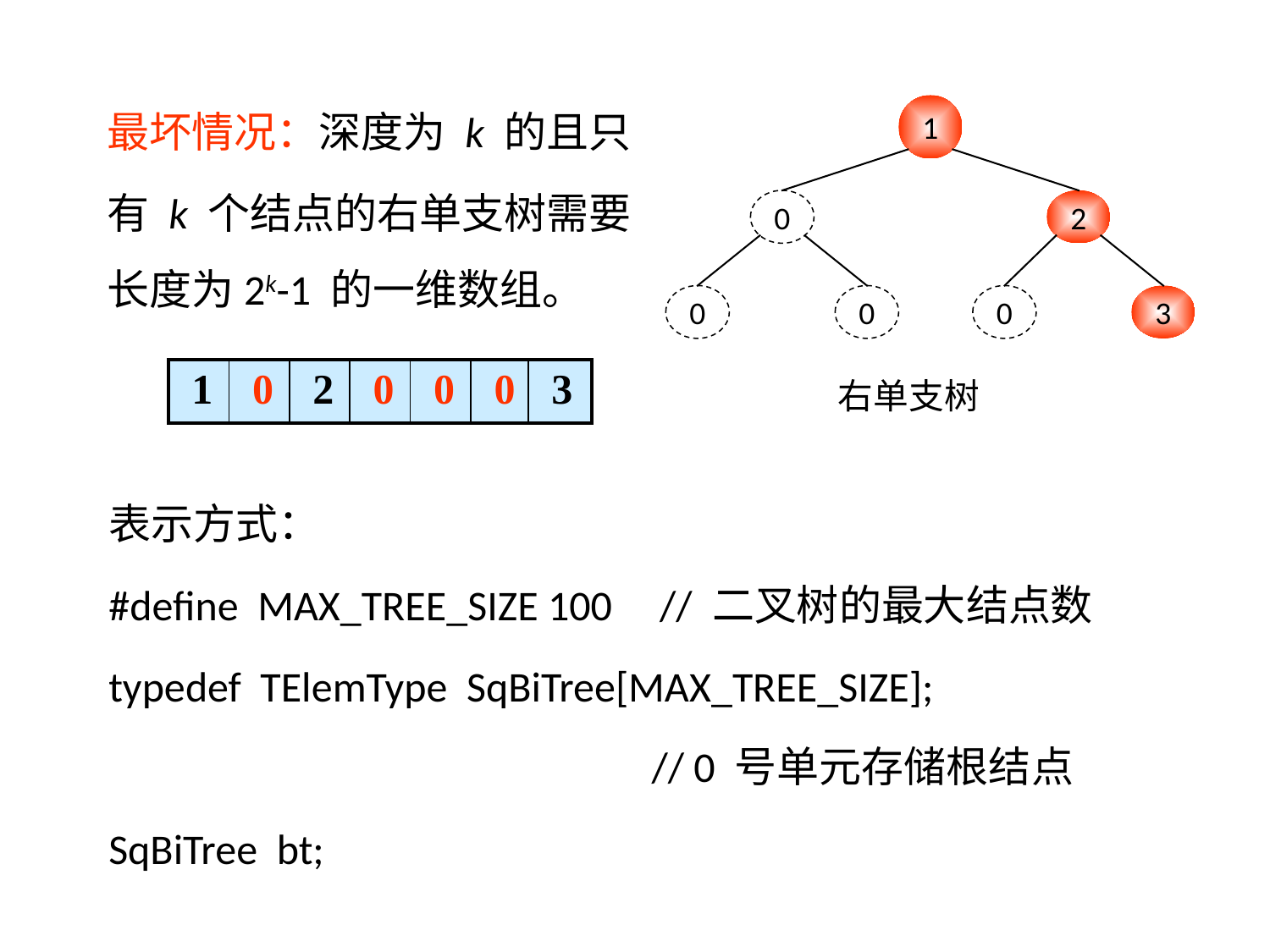

最坏情况：深度为 k 的且只
有 k 个结点的右单支树需要
长度为2k-1 的一维数组。
1
2
3
右单支树
0
0
0
0
| 1 | 0 | 2 | 0 | 0 | 0 | 3 |
| --- | --- | --- | --- | --- | --- | --- |
表示方式：
#define  MAX_TREE_SIZE 100     // 二叉树的最大结点数
typedef  TElemType  SqBiTree[MAX_TREE_SIZE];
                                                         // 0 号单元存储根结点
SqBiTree  bt;